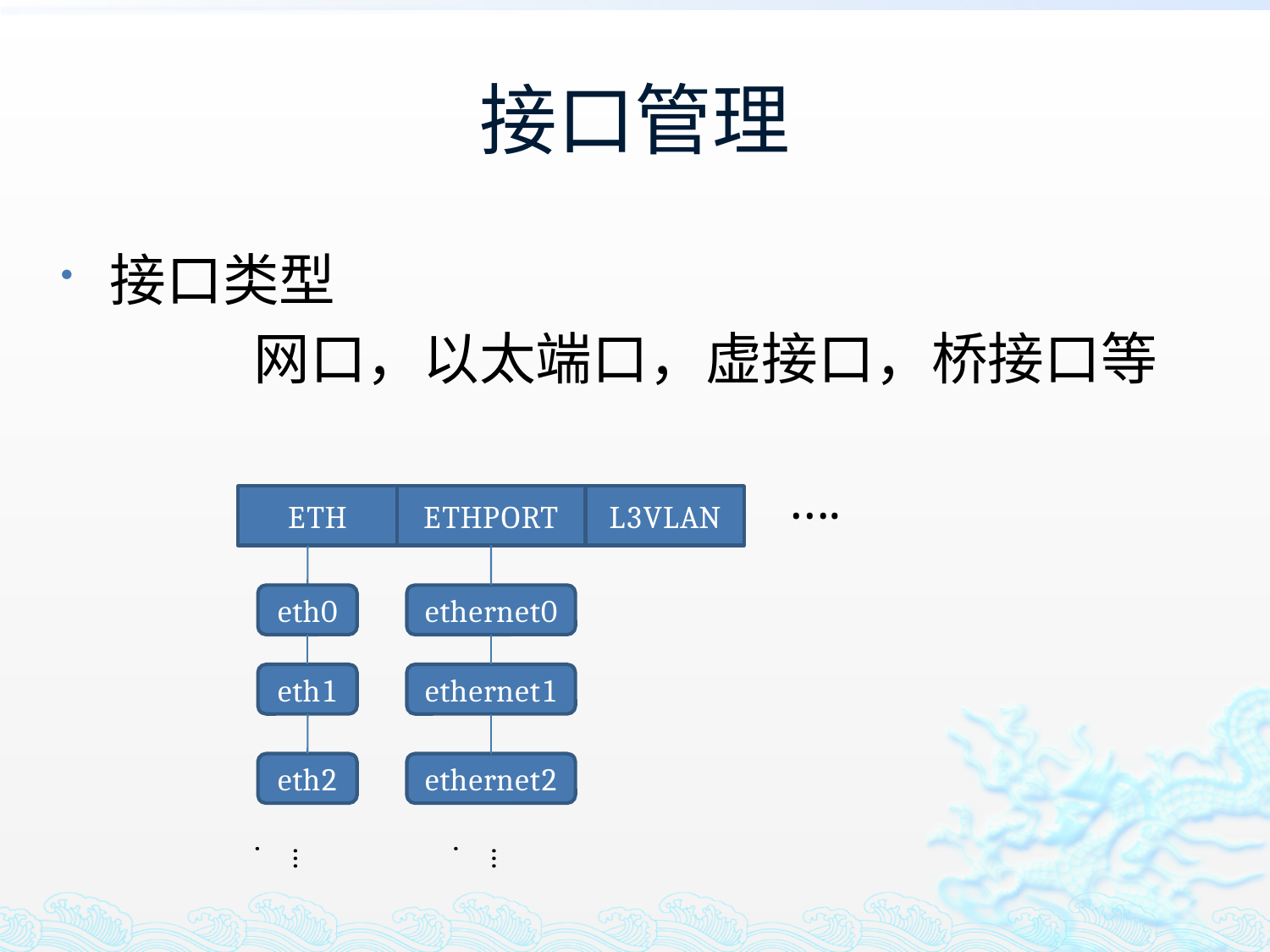

# 接口管理
接口类型
              网口，以太端口，虚接口，桥接口等
….
ETH
ETHPORT
L3VLAN
eth0
ethernet0
eth1
ethernet1
eth2
ethernet2
….
….